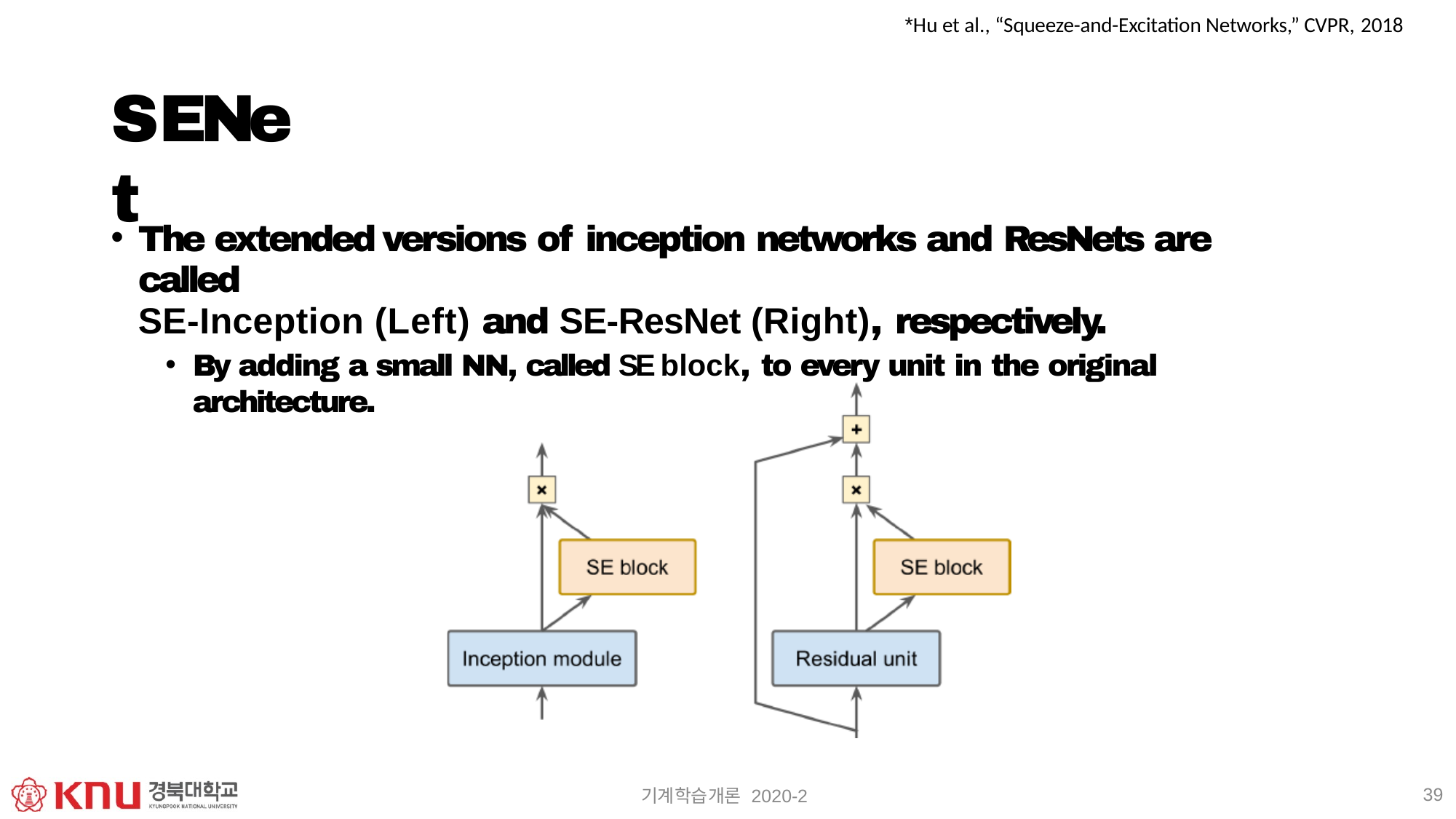

*Hu et al., “Squeeze-and-Excitation Networks,” CVPR, 2018
# SENet
The extended versions of inception networks and ResNets are called
SE-Inception (Left) and SE-ResNet (Right), respectively.
By adding a small NN, called SE block, to every unit in the original architecture.

39
기계학습개론 2020-2